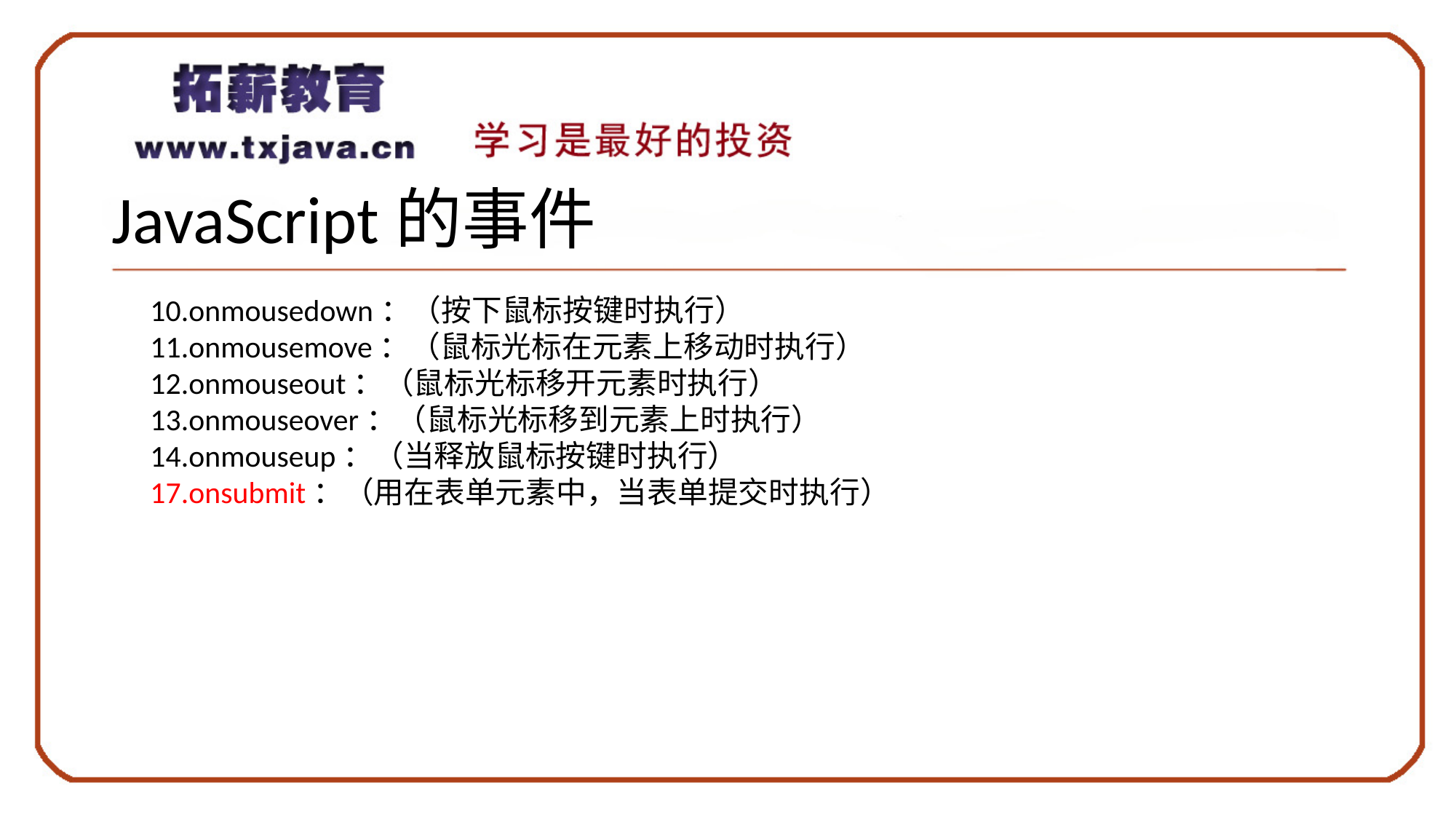

# JavaScript的事件
10.onmousedown：（按下鼠标按键时执行）
11.onmousemove：（鼠标光标在元素上移动时执行）
12.onmouseout：（鼠标光标移开元素时执行）
13.onmouseover：（鼠标光标移到元素上时执行）
14.onmouseup：（当释放鼠标按键时执行）
17.onsubmit：（用在表单元素中，当表单提交时执行）